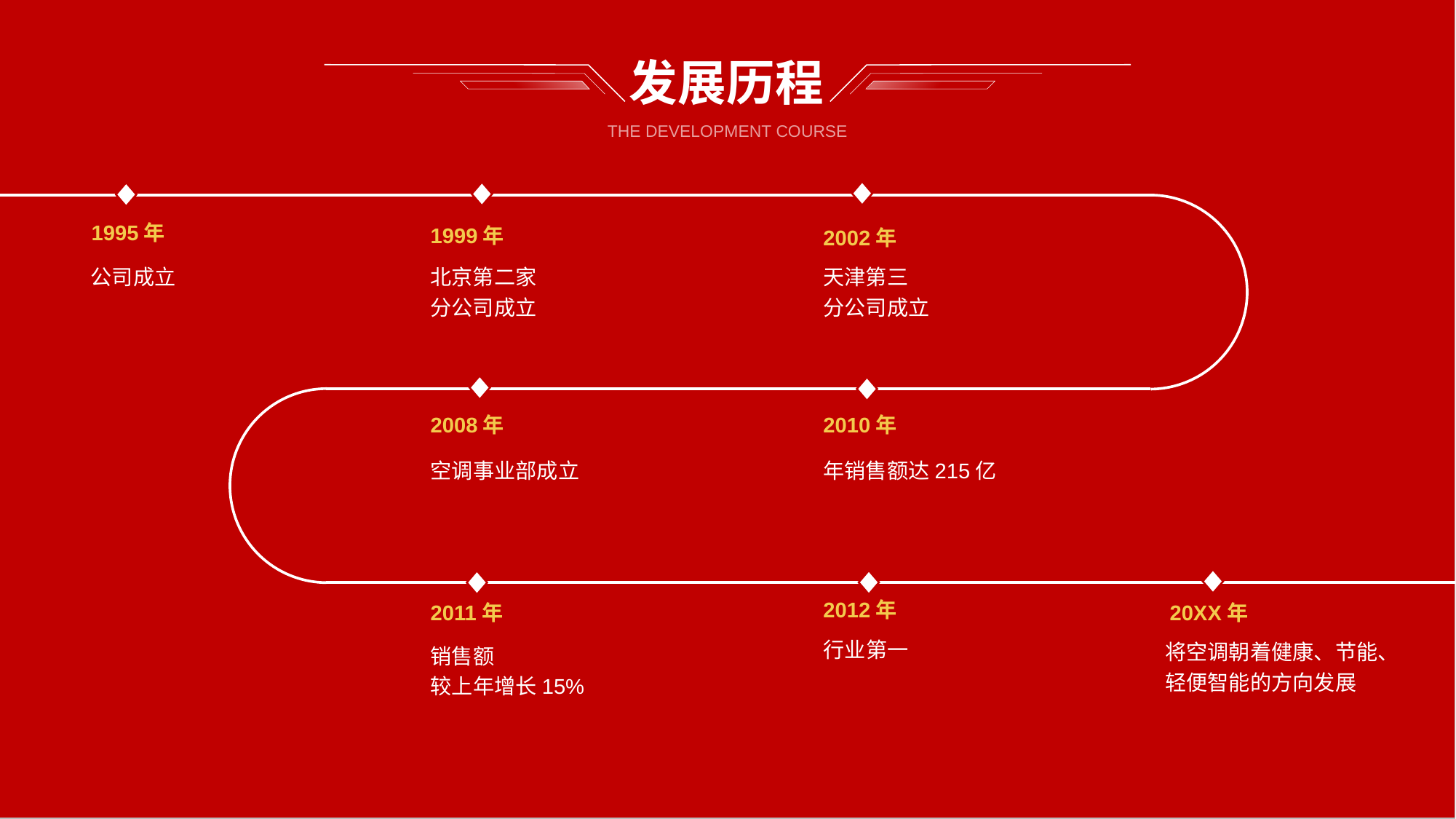

# 发展历程
THE DEVELOPMENT COURSE

1995年
公司成立
1999年
北京第二家
分公司成立
2002年
天津第三
分公司成立

2008年
空调事业部成立
2010年
年销售额达215亿

2012年
行业第一
2011年
销售额
较上年增长15%
20XX年
将空调朝着健康、节能、轻便智能的方向发展